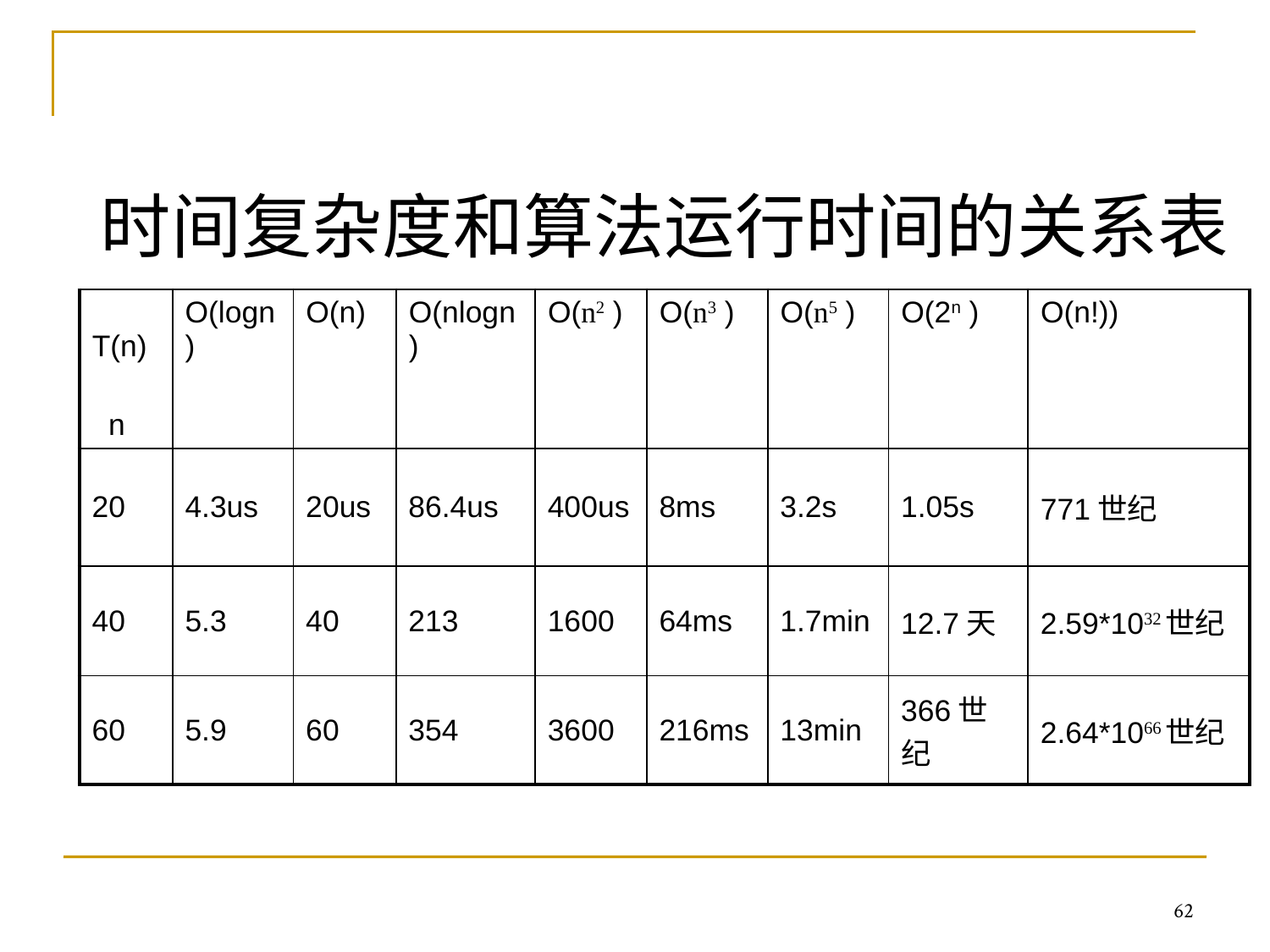

| 时间复杂度和算法运行时间的关系表 |  |  |  |  |  |  |  |  |
| --- | --- | --- | --- | --- | --- | --- | --- | --- |
| T(n) n | O(logn) | O(n) | O(nlogn) | O(n2 ) | O(n3 ) | O(n5 ) | O(2n ) | O(n!)) |
| 20 | 4.3us | 20us | 86.4us | 400us | 8ms | 3.2s | 1.05s | 771世纪 |
| 40 | 5.3 | 40 | 213 | 1600 | 64ms | 1.7min | 12.7天 | 2.59\*1032世纪 |
| 60 | 5.9 | 60 | 354 | 3600 | 216ms | 13min | 366世纪 | 2.64\*1066世纪 |
62